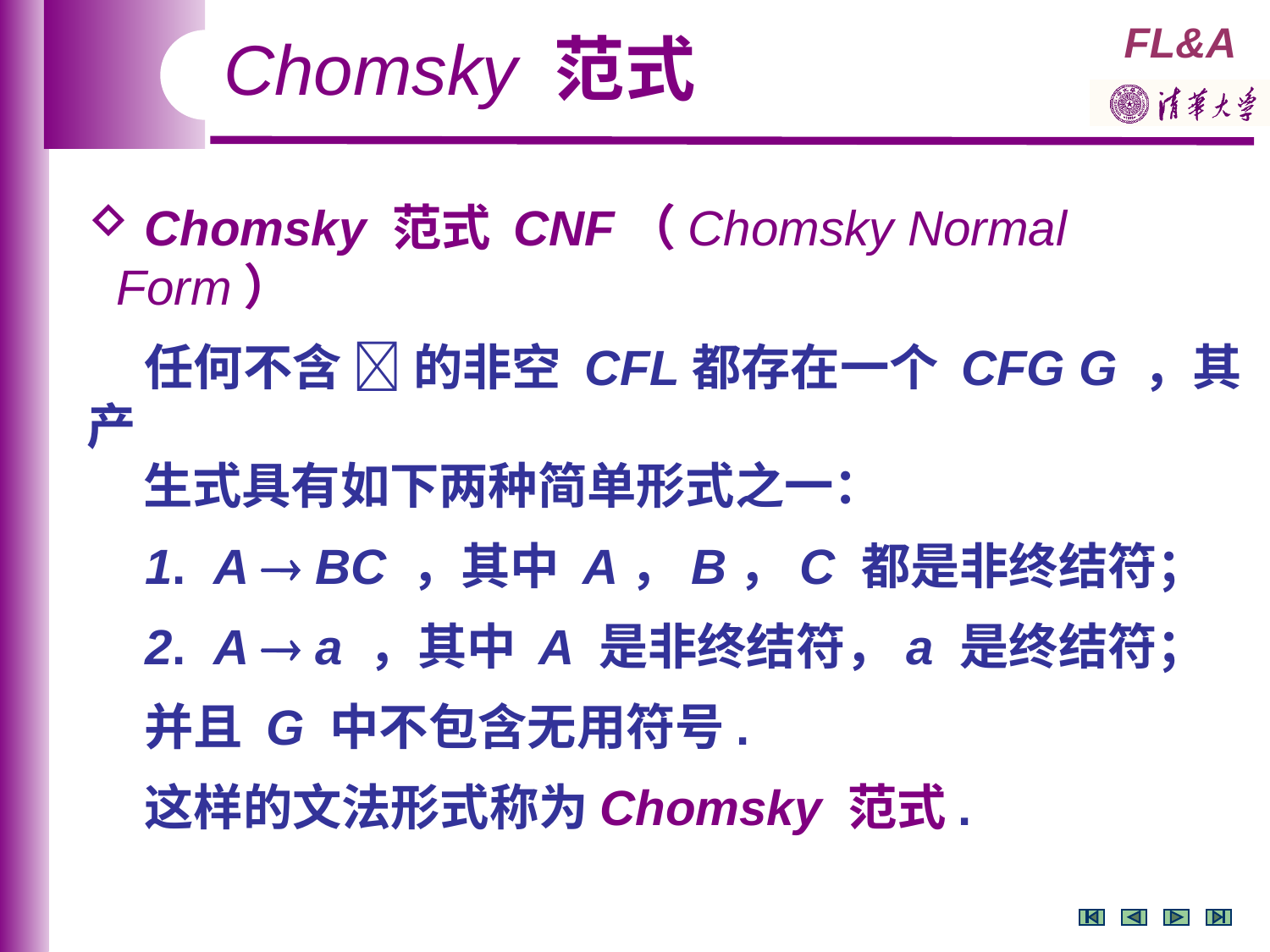

Chomsky 范式
 Chomsky 范式 CNF（Chomsky Normal Form）

     任何不含 ε 的非空 CFL都存在一个 CFG G ，其产
    生式具有如下两种简单形式之一：

      1.  A → BC ，其中 A，B，C 都是非终结符；

      2.  A → a ，其中 A 是非终结符，a 是终结符；

     并且 G 中不包含无用符号.

     这样的文法形式称为Chomsky 范式.